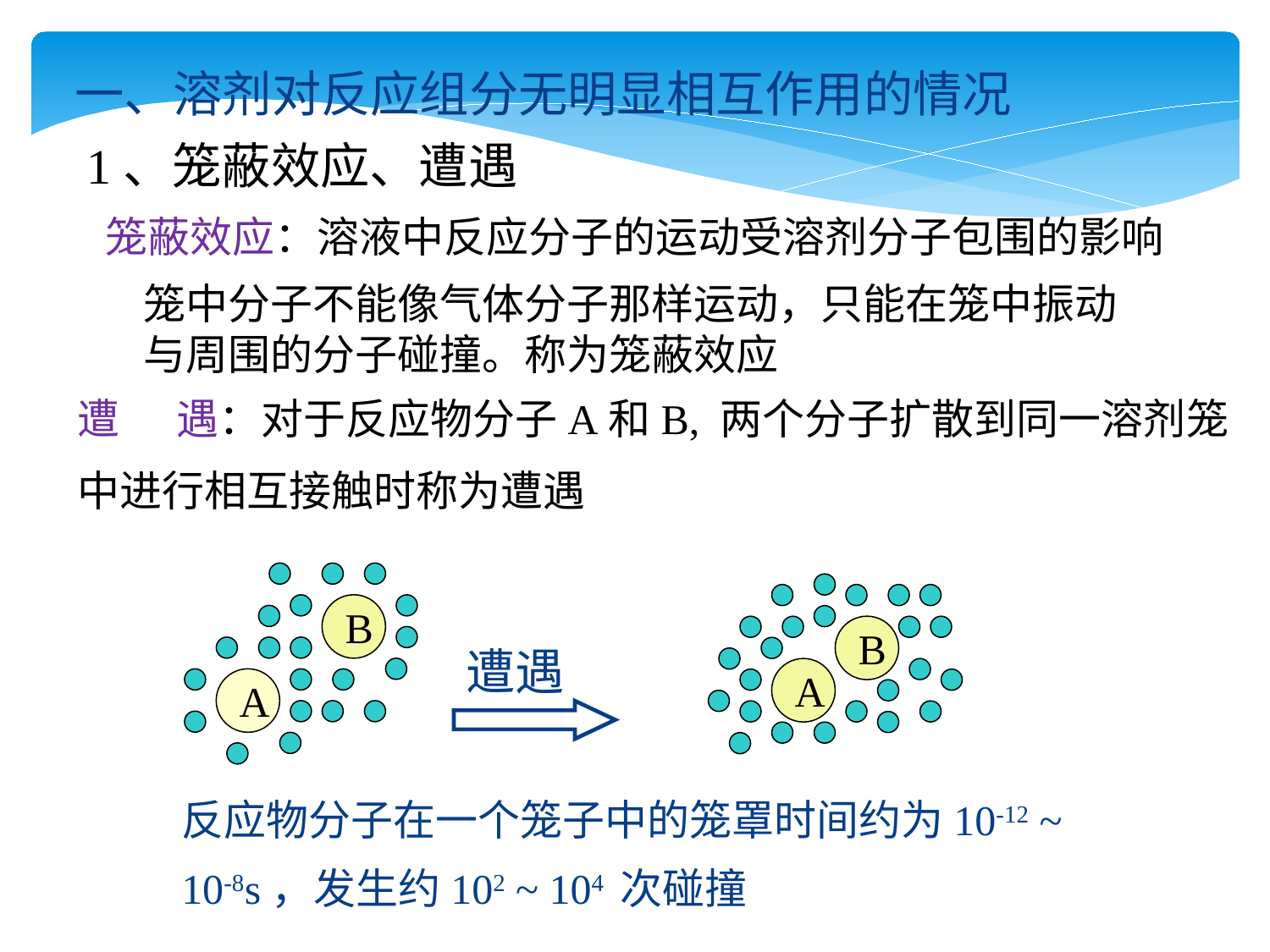

一、溶剂对反应组分无明显相互作用的情况
1、笼蔽效应、遭遇
笼蔽效应：溶液中反应分子的运动受溶剂分子包围的影响
笼中分子不能像气体分子那样运动，只能在笼中振动与周围的分子碰撞。称为笼蔽效应
遭      遇：对于反应物分子A和B, 两个分子扩散到同一溶剂笼
中进行相互接触时称为遭遇

B

A

B

A

遭遇

反应物分子在一个笼子中的笼罩时间约为10-12 ~ 10-8s，发生约102 ~ 104 次碰撞